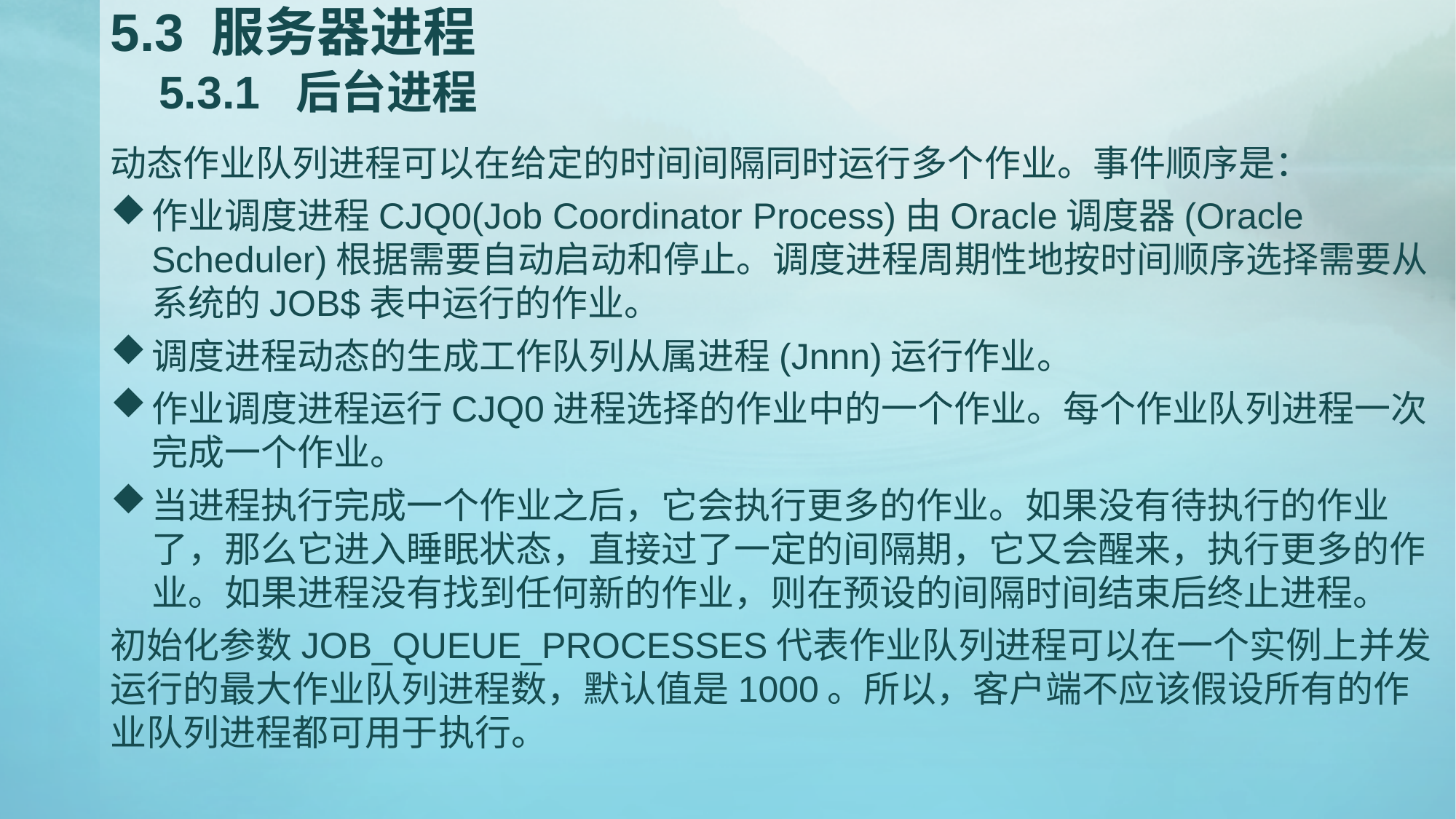

# 5.3 服务器进程 5.3.1  后台进程
动态作业队列进程可以在给定的时间间隔同时运行多个作业。事件顺序是：
作业调度进程CJQ0(Job Coordinator Process)由Oracle调度器(Oracle Scheduler)根据需要自动启动和停止。调度进程周期性地按时间顺序选择需要从系统的JOB$表中运行的作业。
调度进程动态的生成工作队列从属进程(Jnnn)运行作业。
作业调度进程运行CJQ0进程选择的作业中的一个作业。每个作业队列进程一次完成一个作业。
当进程执行完成一个作业之后，它会执行更多的作业。如果没有待执行的作业了，那么它进入睡眠状态，直接过了一定的间隔期，它又会醒来，执行更多的作业。如果进程没有找到任何新的作业，则在预设的间隔时间结束后终止进程。
初始化参数JOB_QUEUE_PROCESSES代表作业队列进程可以在一个实例上并发运行的最大作业队列进程数，默认值是1000。所以，客户端不应该假设所有的作业队列进程都可用于执行。